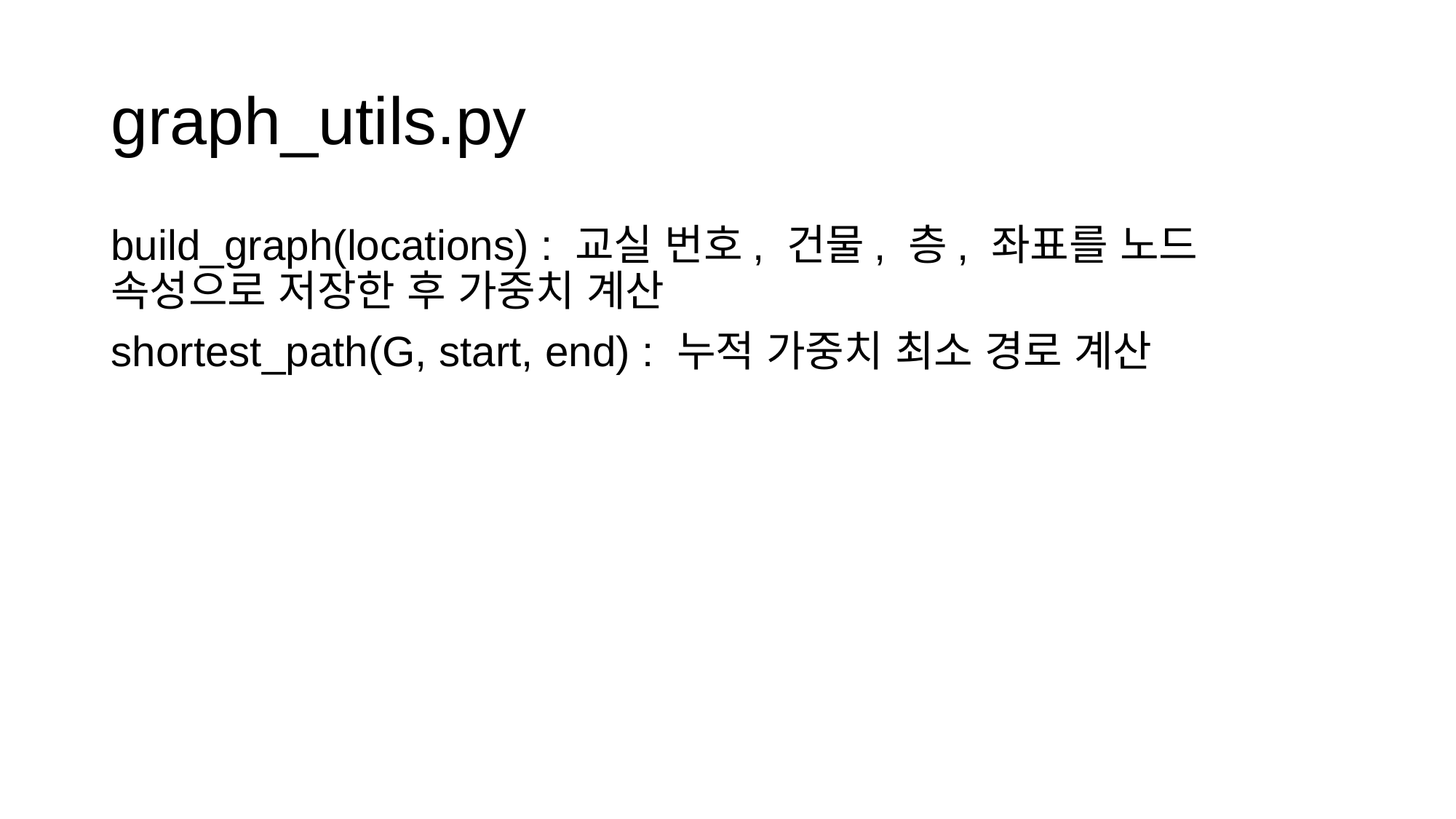

# graph_utils.py
build_graph(locations) : 교실 번호, 건물, 층, 좌표를 노드 속성으로 저장한 후 가중치 계산
shortest_path(G, start, end) : 누적 가중치 최소 경로 계산